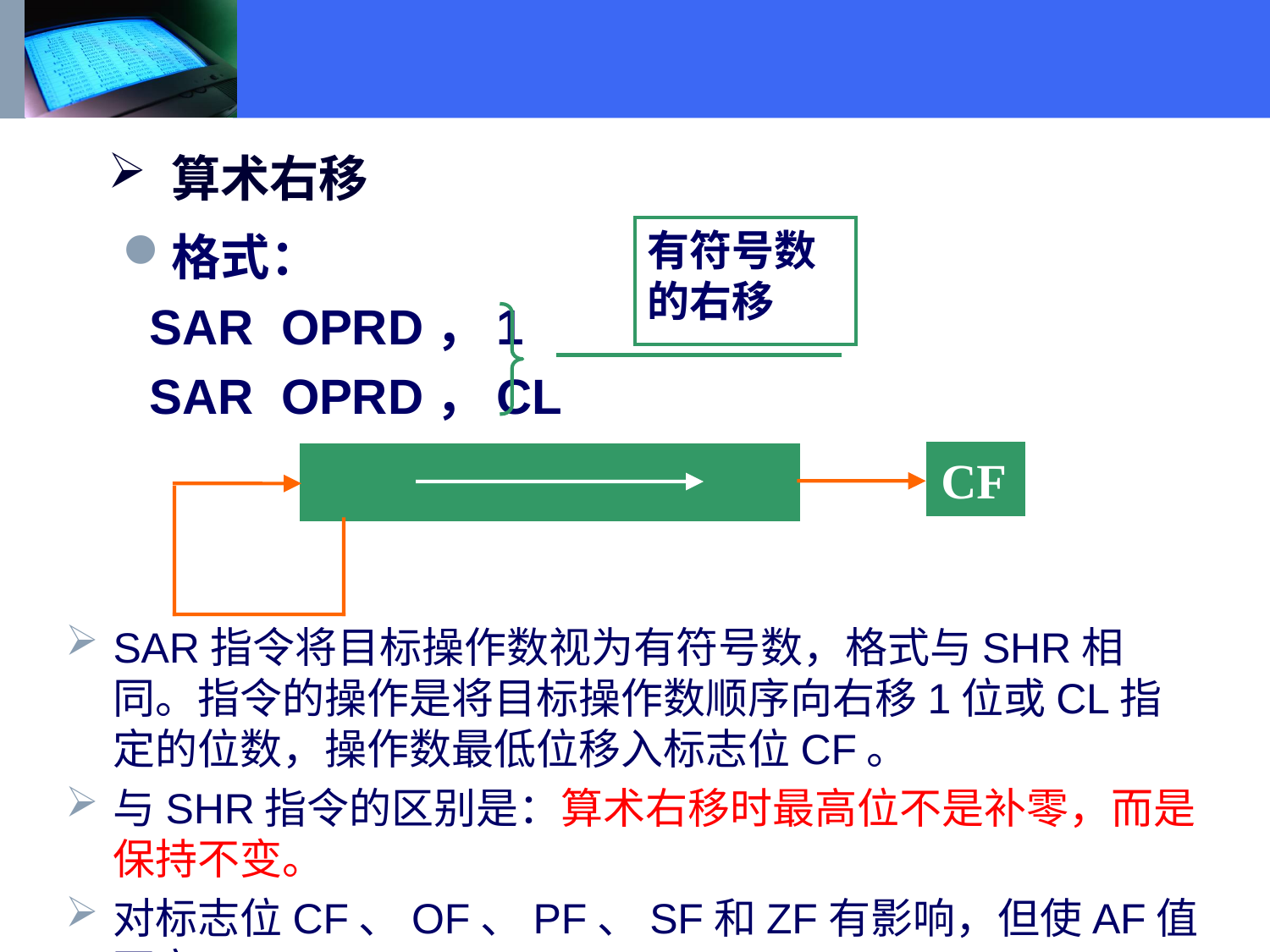

算术右移
有符号数的右移
格式：
  SAR  OPRD，1
  SAR  OPRD，CL

CF

SAR指令将目标操作数视为有符号数，格式与SHR相同。指令的操作是将目标操作数顺序向右移1位或CL指定的位数，操作数最低位移入标志位CF。
与SHR指令的区别是：算术右移时最高位不是补零，而是保持不变。
对标志位CF、OF、PF、SF和ZF有影响，但使AF值不定。